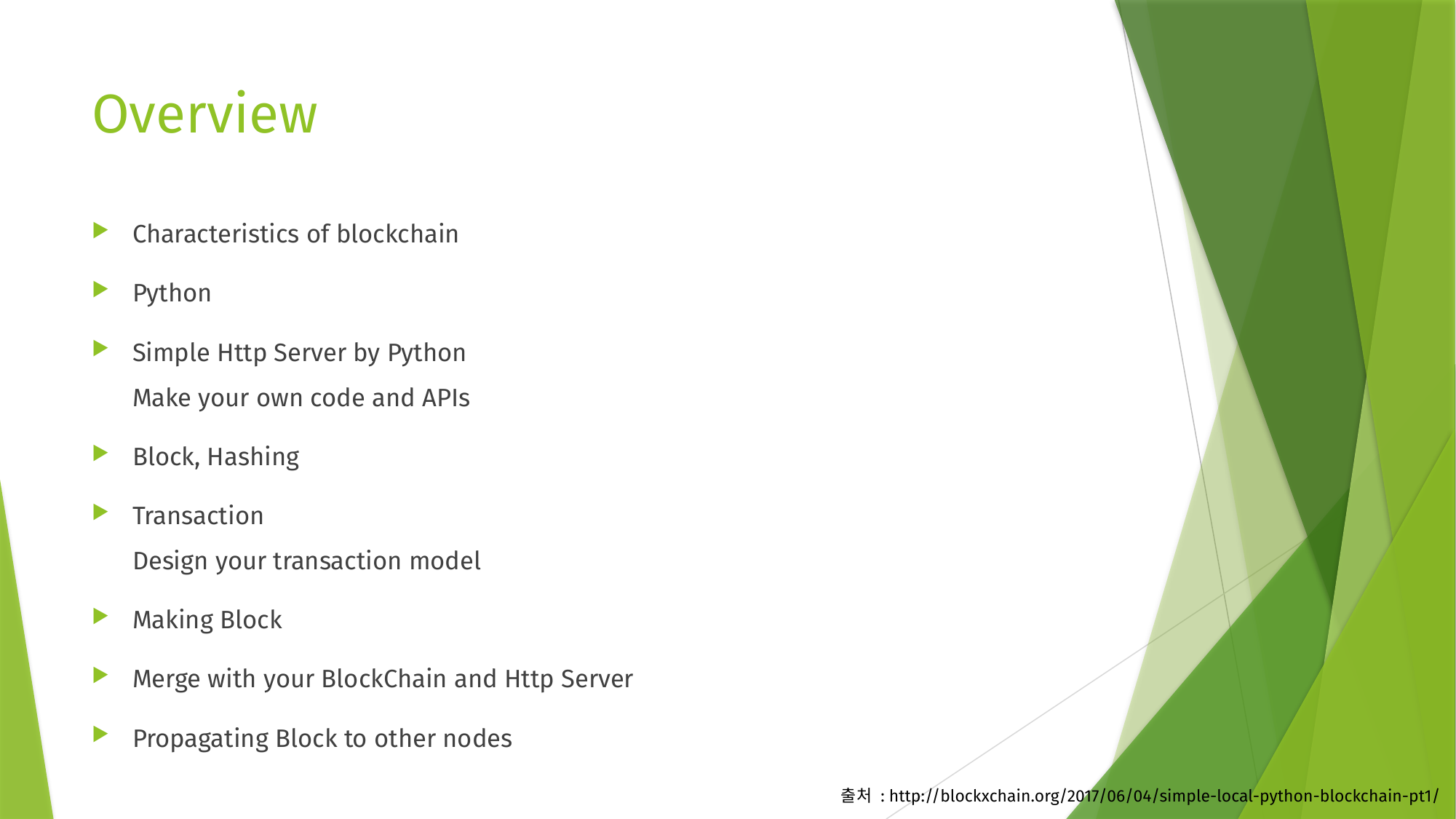

# Overview
Characteristics of blockchain
Python
Simple Http Server by Python
Make your own code and APIs
Block, Hashing
Transaction
Design your transaction model
Making Block
Merge with your BlockChain and Http Server
Propagating Block to other nodes
출처 : http://blockxchain.org/2017/06/04/simple-local-python-blockchain-pt1/